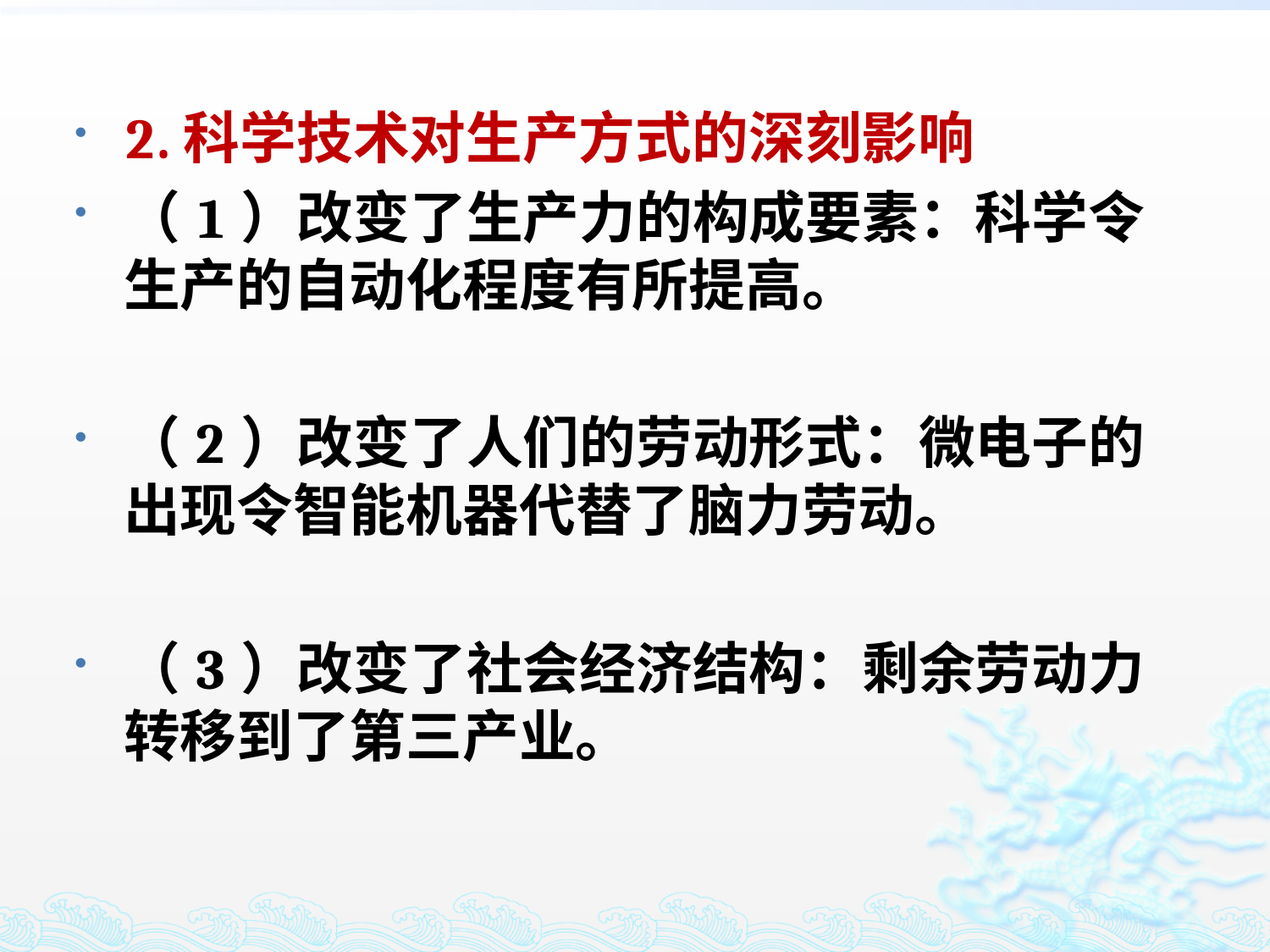

2.科学技术对生产方式的深刻影响
（1）改变了生产力的构成要素：科学令生产的自动化程度有所提高。

（2）改变了人们的劳动形式：微电子的出现令智能机器代替了脑力劳动。

（3）改变了社会经济结构：剩余劳动力转移到了第三产业。